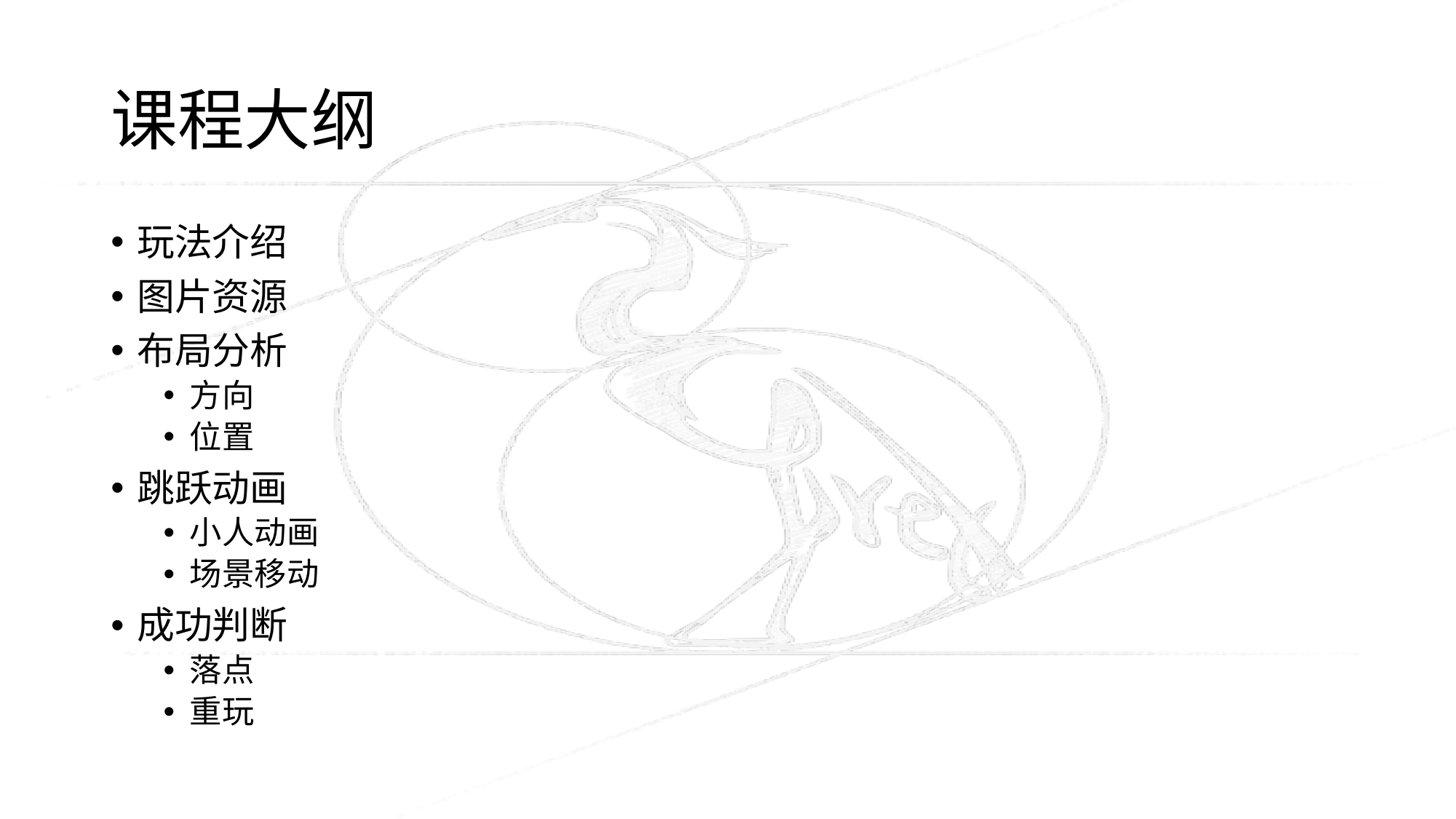

# 课程大纲
玩法介绍
图片资源
布局分析
方向
位置
跳跃动画
小人动画
场景移动
成功判断
落点
重玩